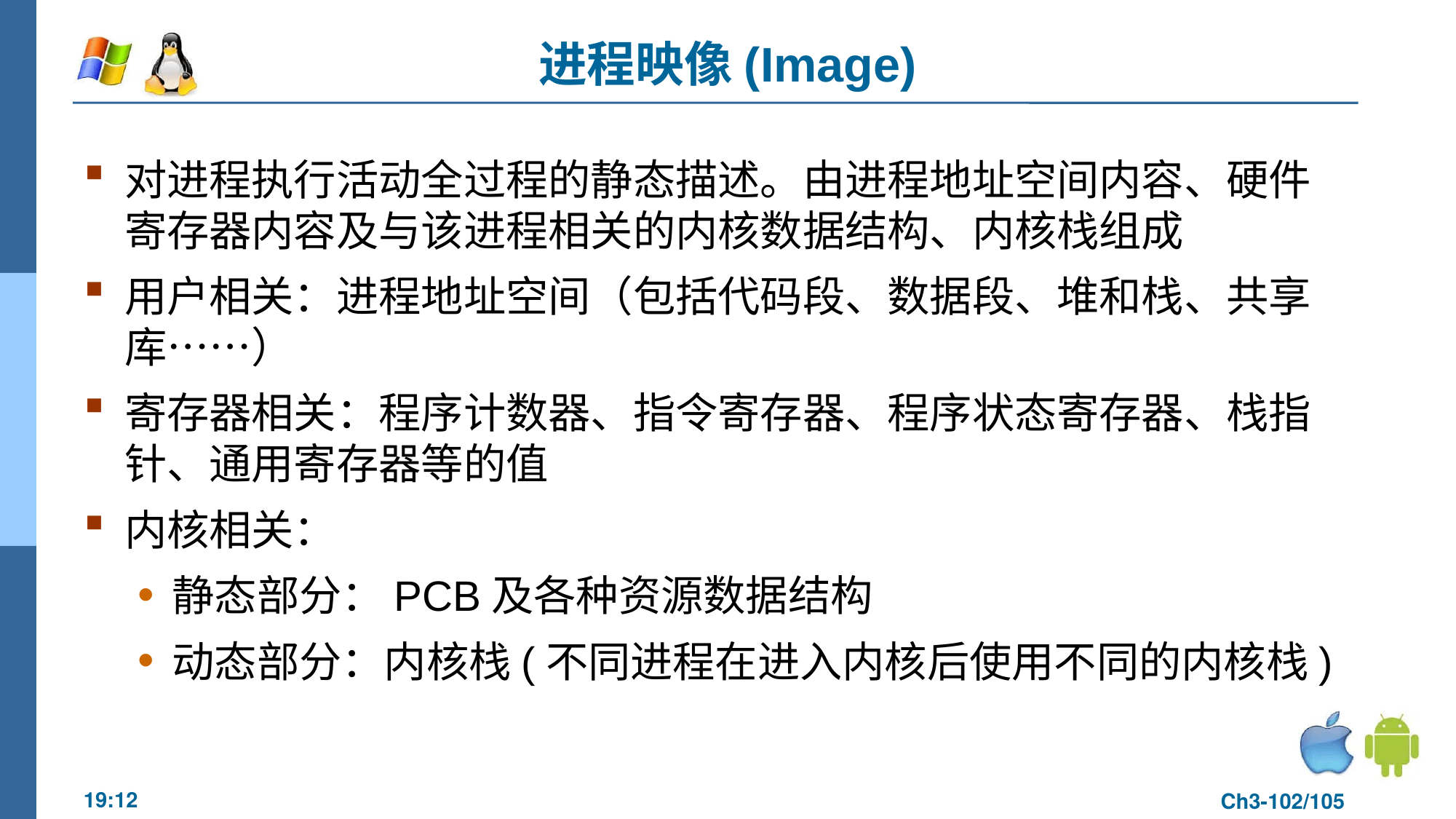

# 进程映像(Image)
对进程执行活动全过程的静态描述。由进程地址空间内容、硬件寄存器内容及与该进程相关的内核数据结构、内核栈组成
用户相关：进程地址空间（包括代码段、数据段、堆和栈、共享库……）
寄存器相关：程序计数器、指令寄存器、程序状态寄存器、栈指针、通用寄存器等的值
内核相关：
静态部分：PCB及各种资源数据结构
动态部分：内核栈(不同进程在进入内核后使用不同的内核栈)